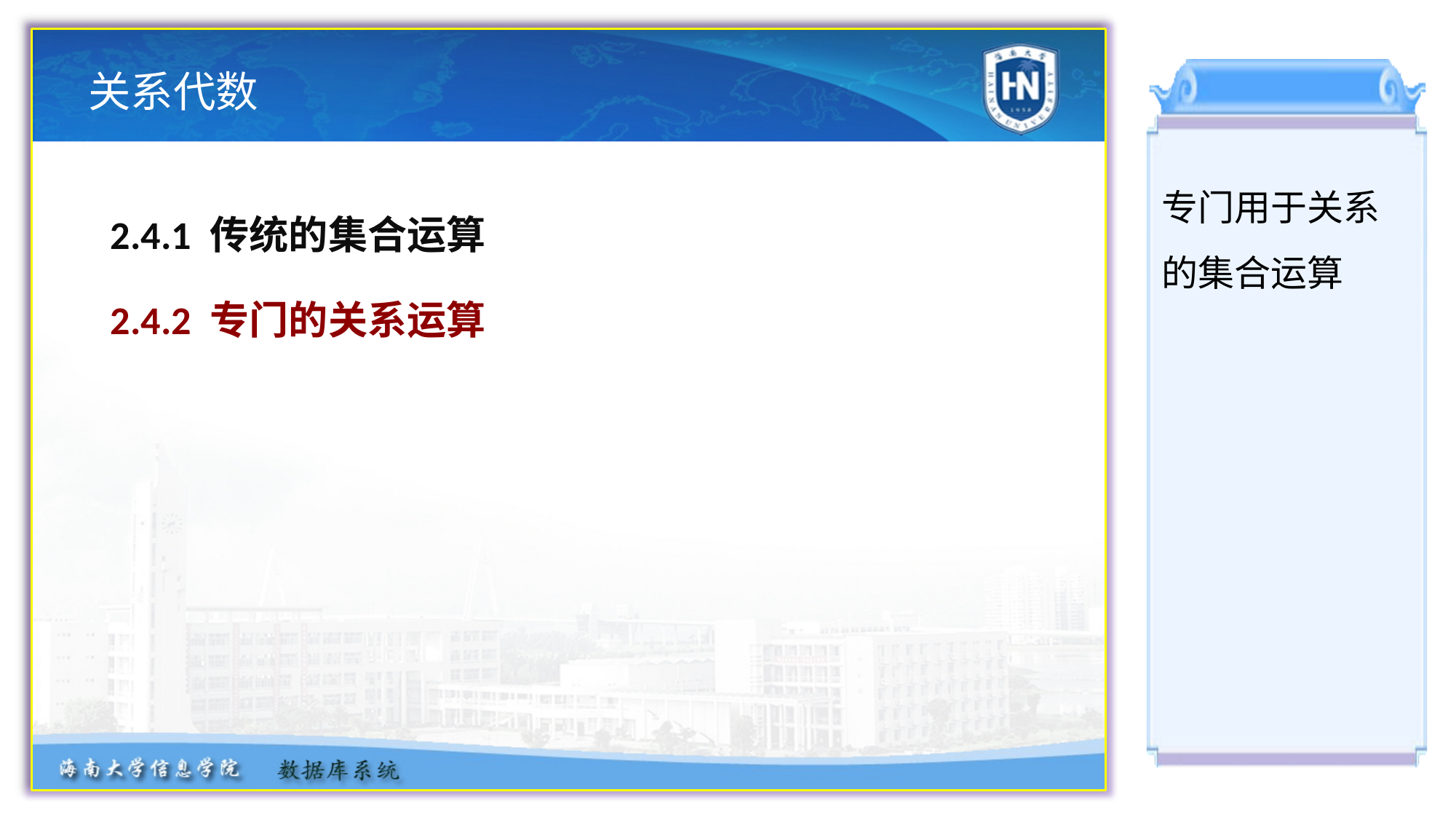

# 关系代数
专门用于关系的集合运算
2.4.1 传统的集合运算
2.4.2 专门的关系运算